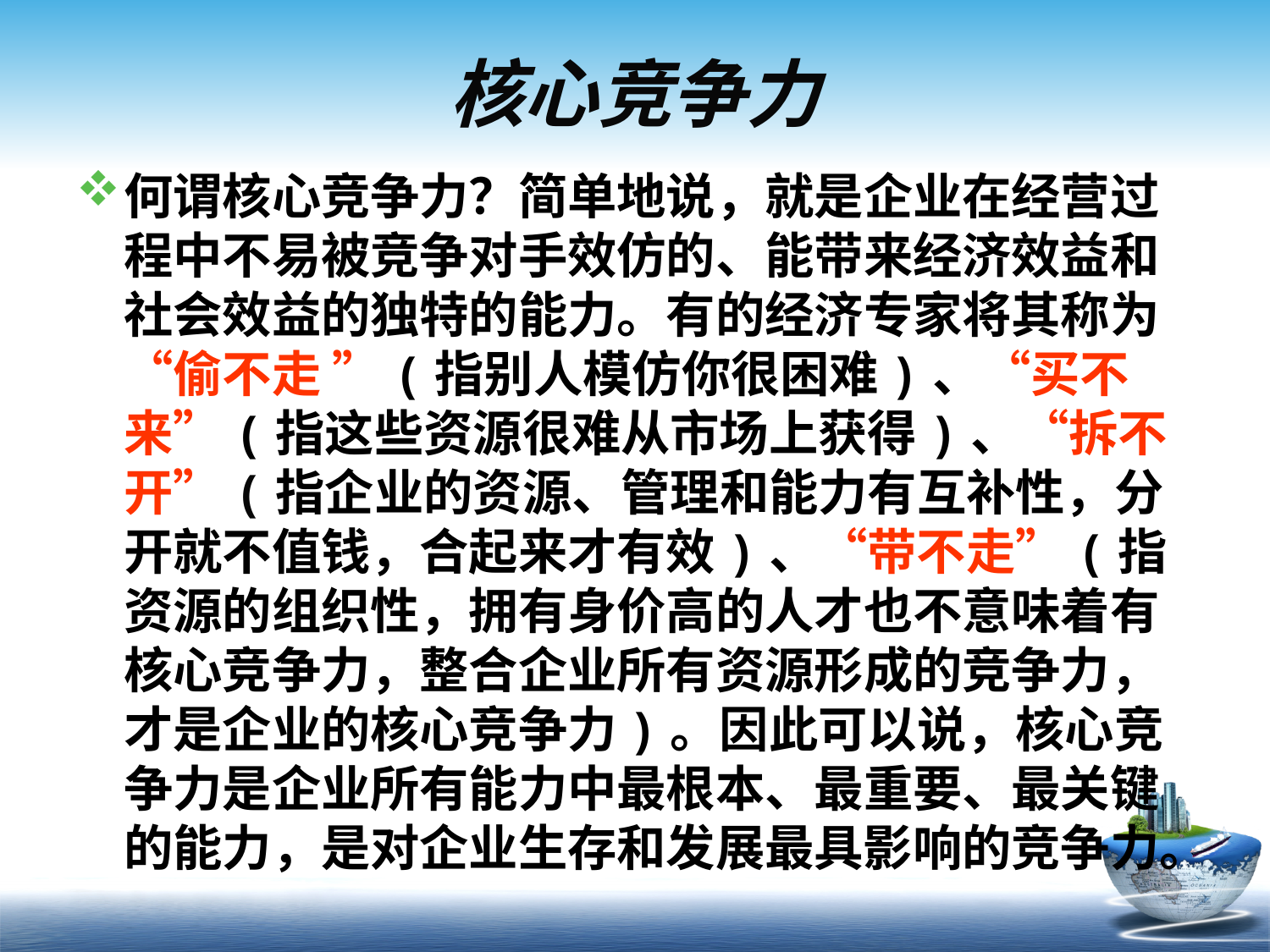

# 核心竞争力
何谓核心竞争力？简单地说，就是企业在经营过程中不易被竞争对手效仿的、能带来经济效益和社会效益的独特的能力。有的经济专家将其称为“偷不走 ”(指别人模仿你很困难)、“买不来”(指这些资源很难从市场上获得)、“拆不开”(指企业的资源、管理和能力有互补性，分开就不值钱，合起来才有效)、“带不走”(指资源的组织性，拥有身价高的人才也不意味着有核心竞争力，整合企业所有资源形成的竞争力，才是企业的核心竞争力)。因此可以说，核心竞争力是企业所有能力中最根本、最重要、最关键的能力，是对企业生存和发展最具影响的竞争力。